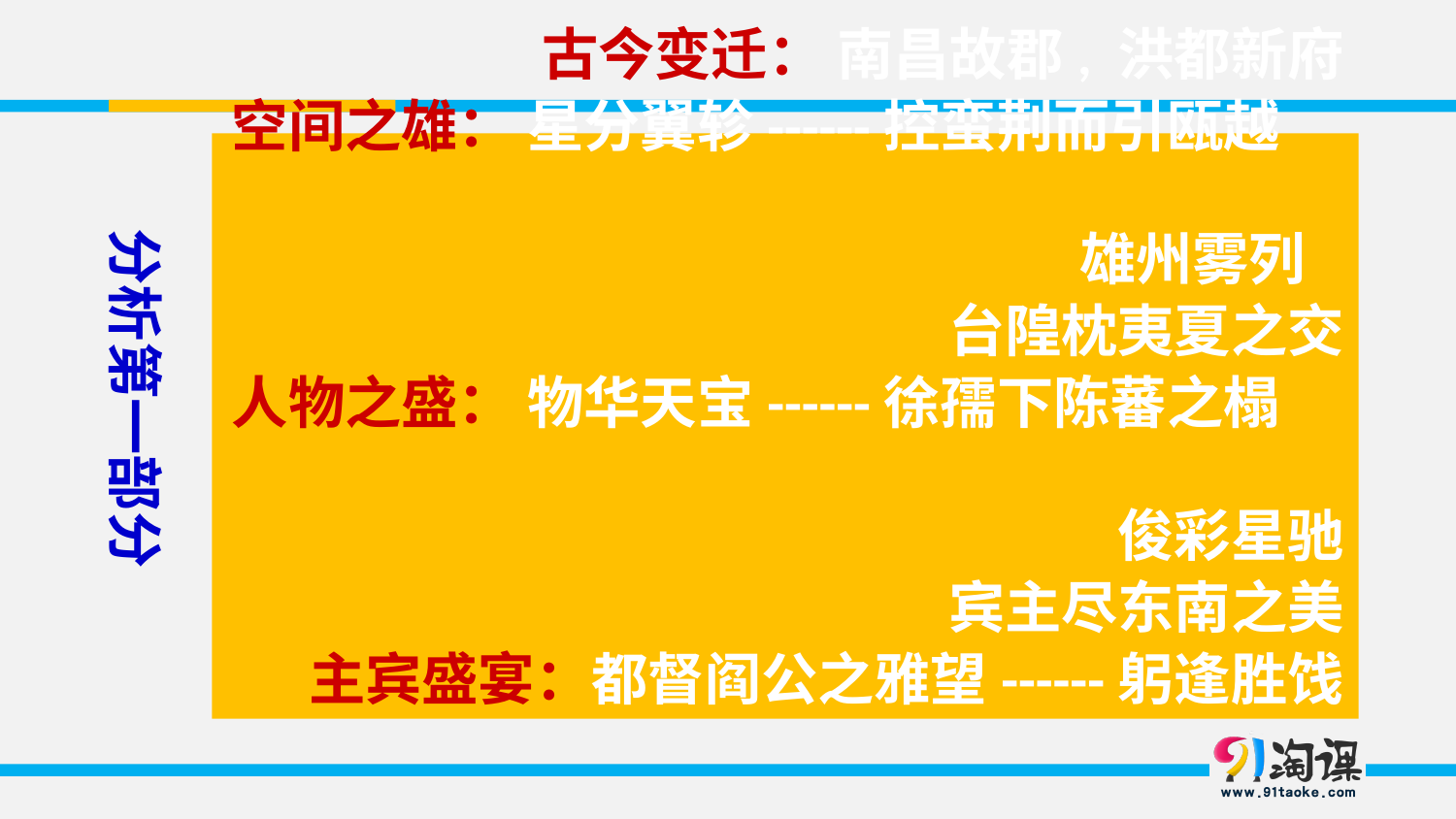

古今变迁： 南昌故郡, 洪都新府
空间之雄： 星分翼轸------控蛮荆而引瓯越
                         雄州雾列
                         台隍枕夷夏之交
人物之盛： 物华天宝------徐孺下陈蕃之榻
                         俊彩星驰
                         宾主尽东南之美
主宾盛宴：都督阎公之雅望------躬逢胜饯
分析第一部分